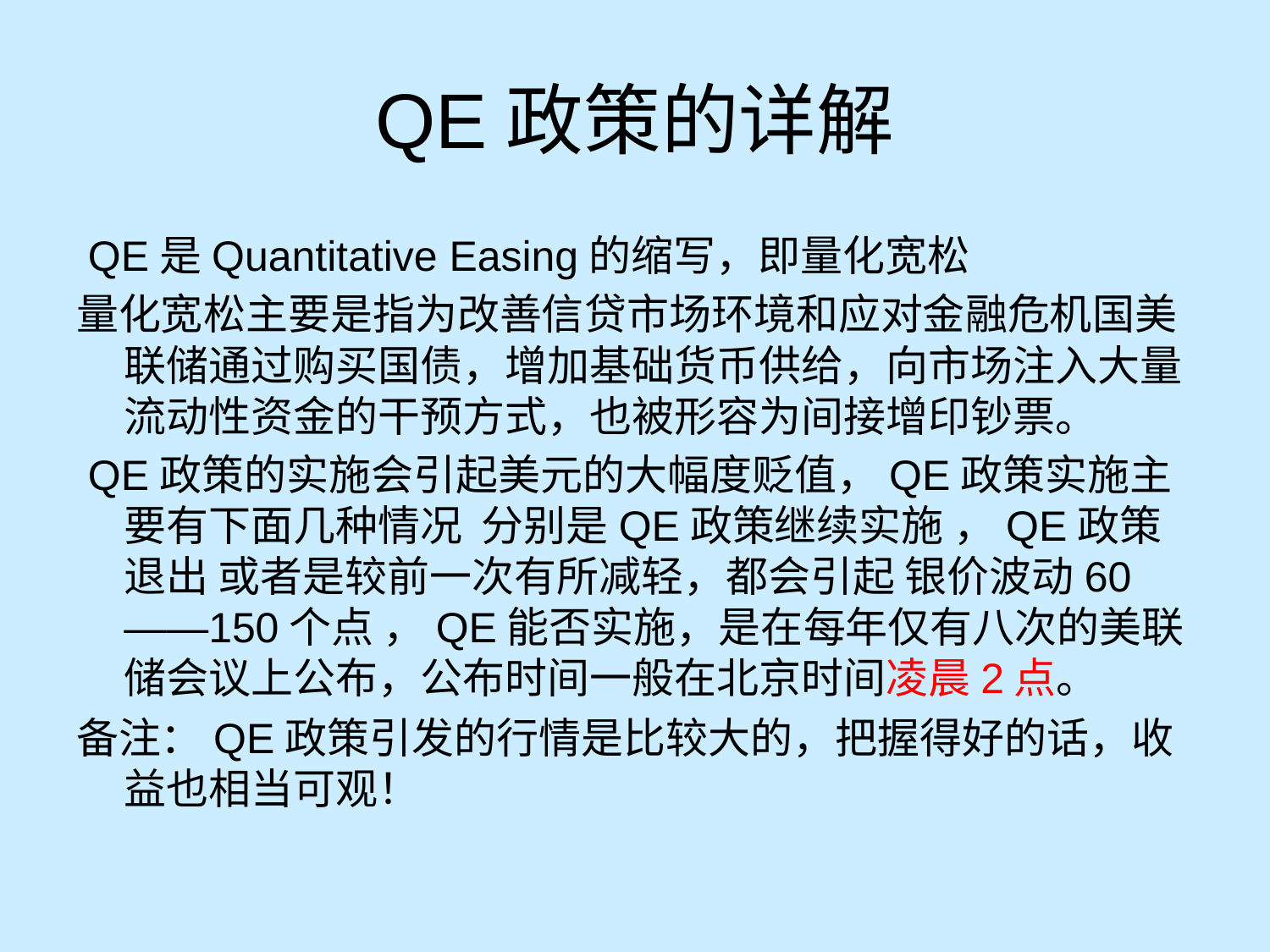

# QE政策的详解
 QE是Quantitative Easing的缩写，即量化宽松
量化宽松主要是指为改善信贷市场环境和应对金融危机国美联储通过购买国债，增加基础货币供给，向市场注入大量流动性资金的干预方式，也被形容为间接增印钞票。
 QE政策的实施会引起美元的大幅度贬值，QE政策实施主要有下面几种情况  分别是QE政策继续实施 ，QE政策退出 或者是较前一次有所减轻，都会引起 银价波动60——150个点 ，QE能否实施，是在每年仅有八次的美联储会议上公布，公布时间一般在北京时间凌晨2点。
备注：QE政策引发的行情是比较大的，把握得好的话，收益也相当可观！